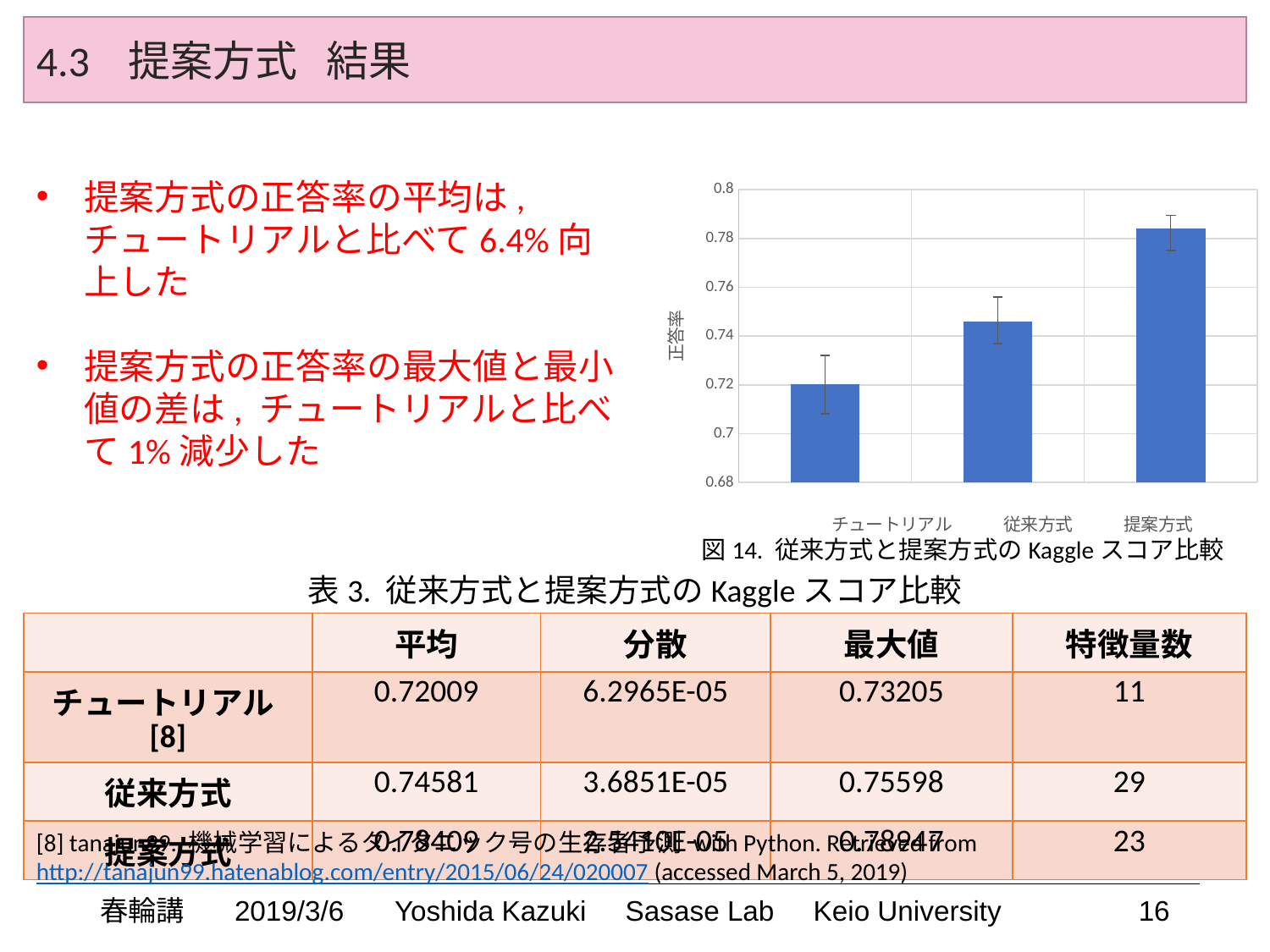

4.3   提案方式   結果
提案方式の正答率の平均は, チュートリアルと比べて6.4%向上した

提案方式の正答率の最大値と最小値の差は, チュートリアルと比べて1%減少した

### Chart

| Category |  |
|---|---|
| チュートリアル | 0.72009 |
| 従来方式 | 0.74580875 |
| 提案方式 | 0.7840849999999999 |
図14. 従来方式と提案方式のKaggleスコア比較
表3. 従来方式と提案方式のKaggleスコア比較
|  | 平均 | 分散 | 最大値 | 特徴量数 |
| --- | --- | --- | --- | --- |
| チュートリアル[8] | 0.72009 | 6.2965E-05 | 0.73205 | 11 |
| 従来方式 | 0.74581 | 3.6851E-05 | 0.75598 | 29 |
| 提案方式 | 0.78409 | 2.5410E-05 | 0.78947 | 23 |
[8] tanajun99. 機械学習によるタイタニック号の生存者予測 with Python. Retrieved from http://tanajun99.hatenablog.com/entry/2015/06/24/020007 (accessed March 5, 2019)
春輪講     2019/3/6
16
Yoshida Kazuki     Sasase Lab     Keio University